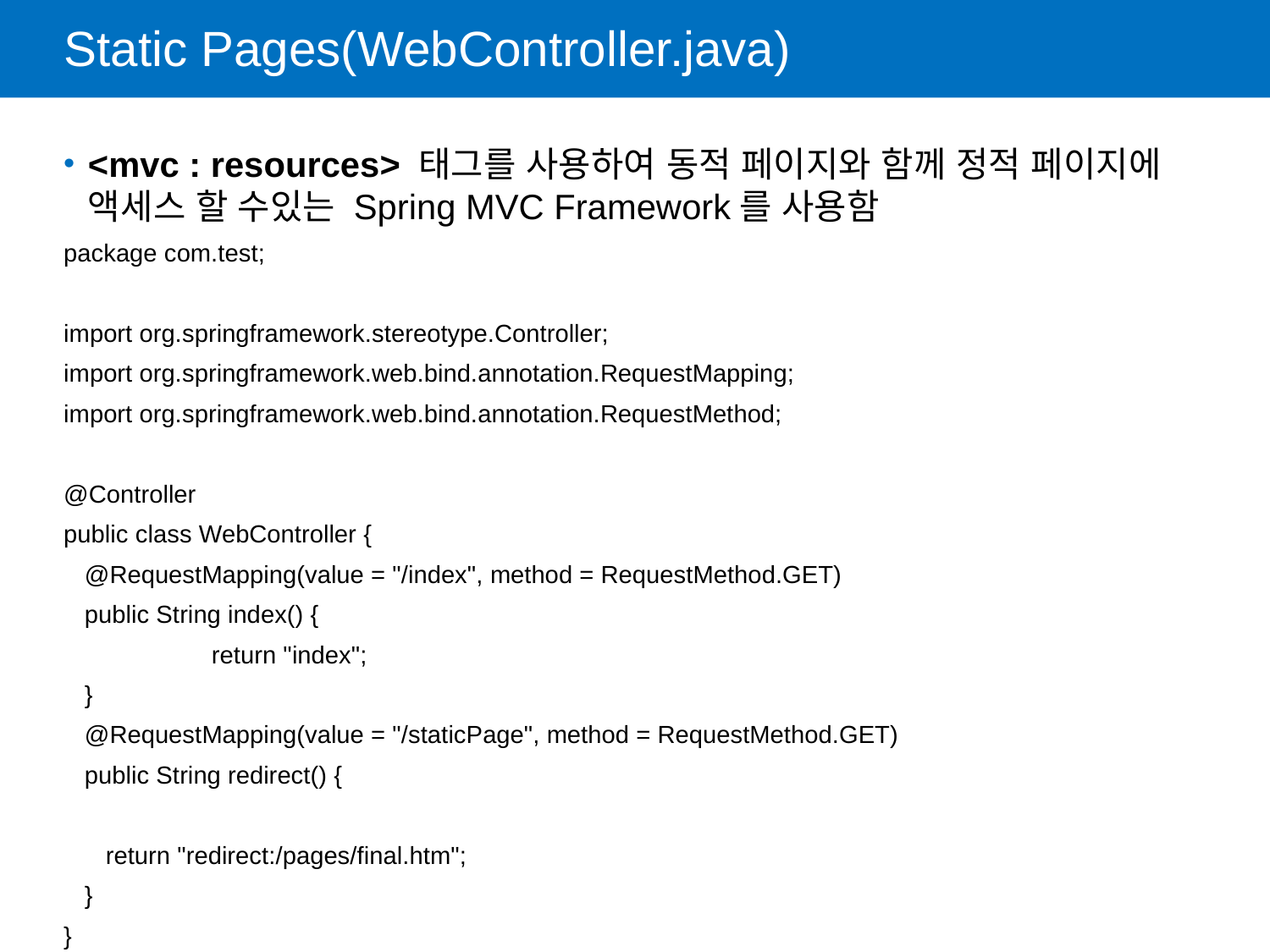

# Static Pages(WebController.java)
<mvc : resources> 태그를 사용하여 동적 페이지와 함께 정적 페이지에 액세스 할 수있는 Spring MVC Framework를 사용함
package com.test;

import org.springframework.stereotype.Controller;
import org.springframework.web.bind.annotation.RequestMapping;
import org.springframework.web.bind.annotation.RequestMethod;

@Controller
public class WebController {
   @RequestMapping(value = "/index", method = RequestMethod.GET)
   public String index() {
	   return "index";
   }
   @RequestMapping(value = "/staticPage", method = RequestMethod.GET)
   public String redirect() {

      return "redirect:/pages/final.htm";
   }
}